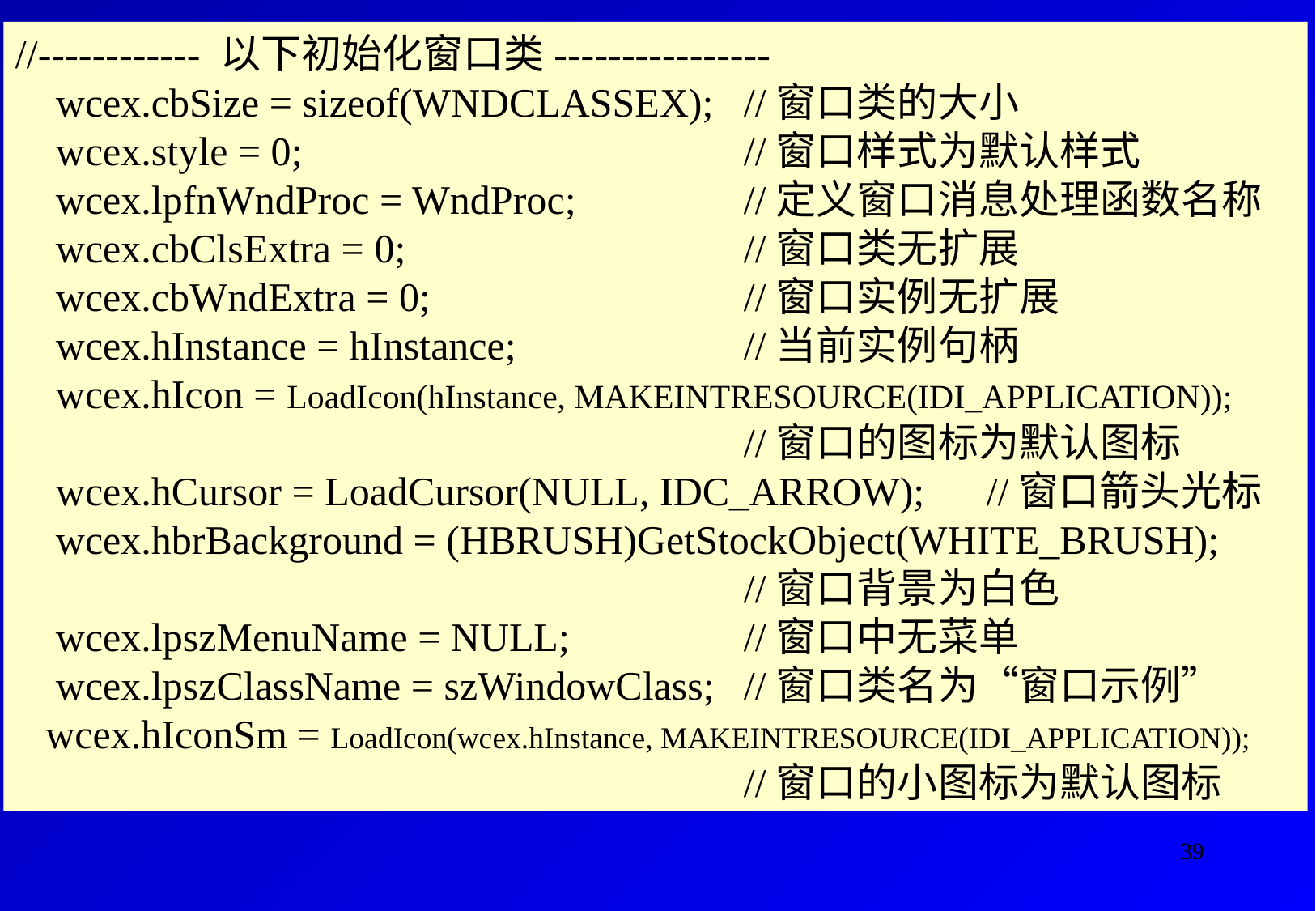

//------------ 以下初始化窗口类----------------
    wcex.cbSize = sizeof(WNDCLASSEX);	//窗口类的大小
    wcex.style = 0;				//窗口样式为默认样式
    wcex.lpfnWndProc = WndProc;		//定义窗口消息处理函数名称
    wcex.cbClsExtra = 0;			//窗口类无扩展
    wcex.cbWndExtra = 0;			//窗口实例无扩展
    wcex.hInstance = hInstance;		//当前实例句柄
    wcex.hIcon = LoadIcon(hInstance, MAKEINTRESOURCE(IDI_APPLICATION));
						//窗口的图标为默认图标
    wcex.hCursor = LoadCursor(NULL, IDC_ARROW);	//窗口箭头光标
    wcex.hbrBackground = (HBRUSH)GetStockObject(WHITE_BRUSH);
						//窗口背景为白色
    wcex.lpszMenuName = NULL;		//窗口中无菜单
    wcex.lpszClassName = szWindowClass;	//窗口类名为“窗口示例”
   wcex.hIconSm = LoadIcon(wcex.hInstance, MAKEINTRESOURCE(IDI_APPLICATION));
						//窗口的小图标为默认图标
39